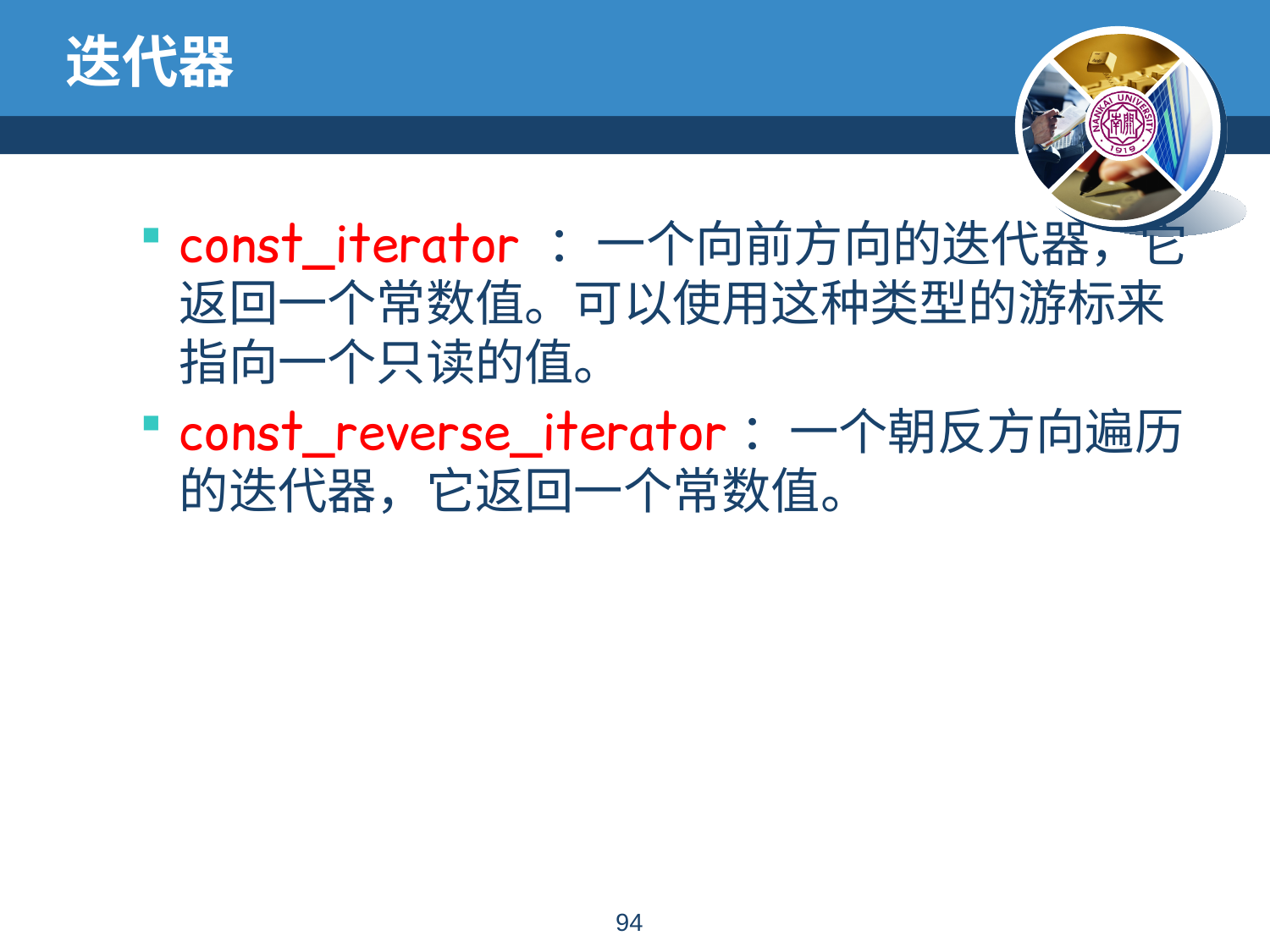

# 迭代器
const_iterator ：一个向前方向的迭代器，它返回一个常数值。可以使用这种类型的游标来指向一个只读的值。
const_reverse_iterator：一个朝反方向遍历的迭代器，它返回一个常数值。

94